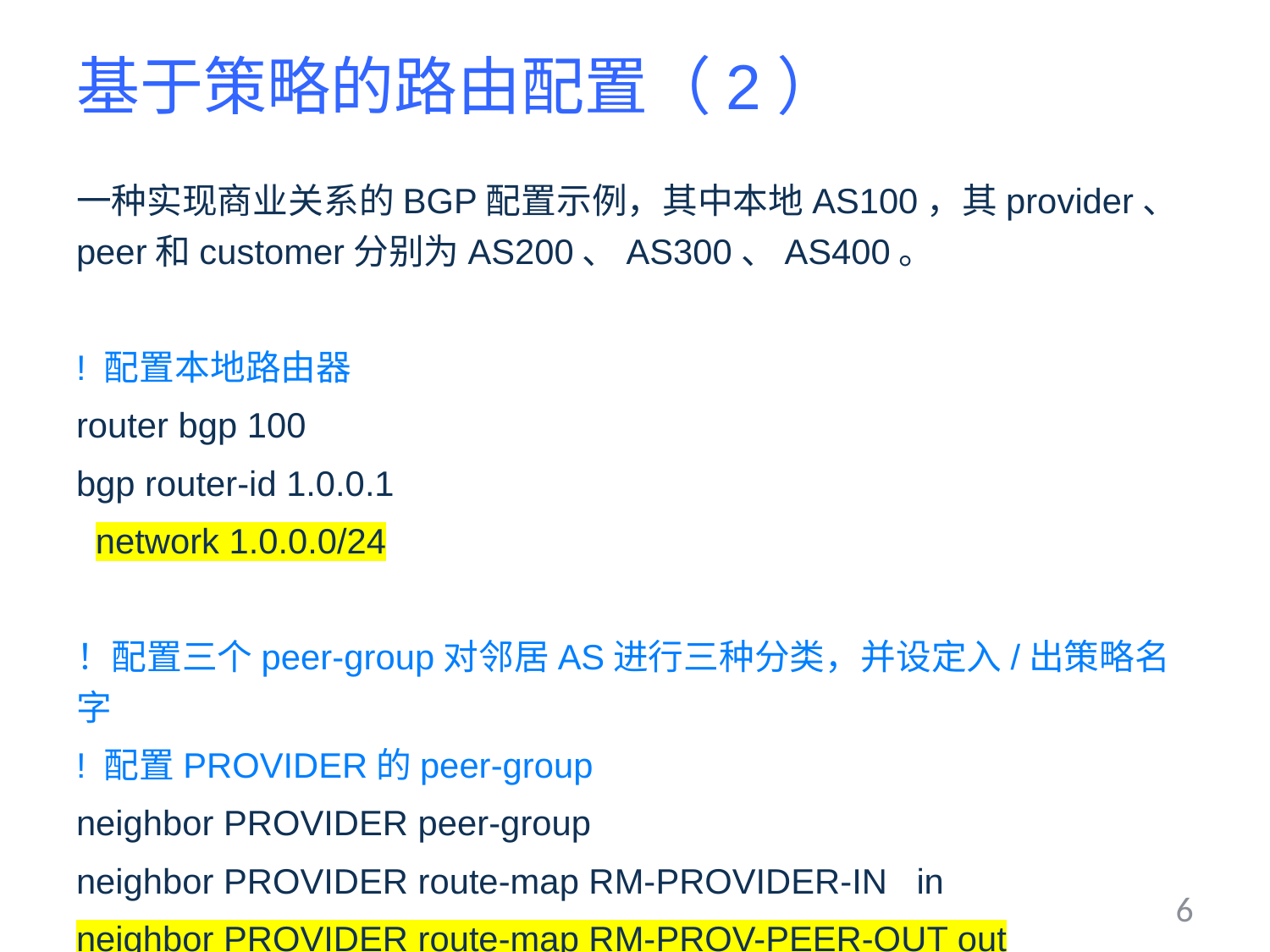

# 基于策略的路由配置（2）
一种实现商业关系的BGP配置示例，其中本地AS100，其provider、peer和customer分别为AS200、AS300、AS400。

! 配置本地路由器
router bgp 100
bgp router-id 1.0.0.1
  network 1.0.0.0/24

！配置三个peer-group对邻居AS进行三种分类，并设定入/出策略名字
! 配置PROVIDER的peer-group
neighbor PROVIDER peer-group
neighbor PROVIDER route-map RM-PROVIDER-IN   in
neighbor PROVIDER route-map RM-PROV-PEER-OUT out

6